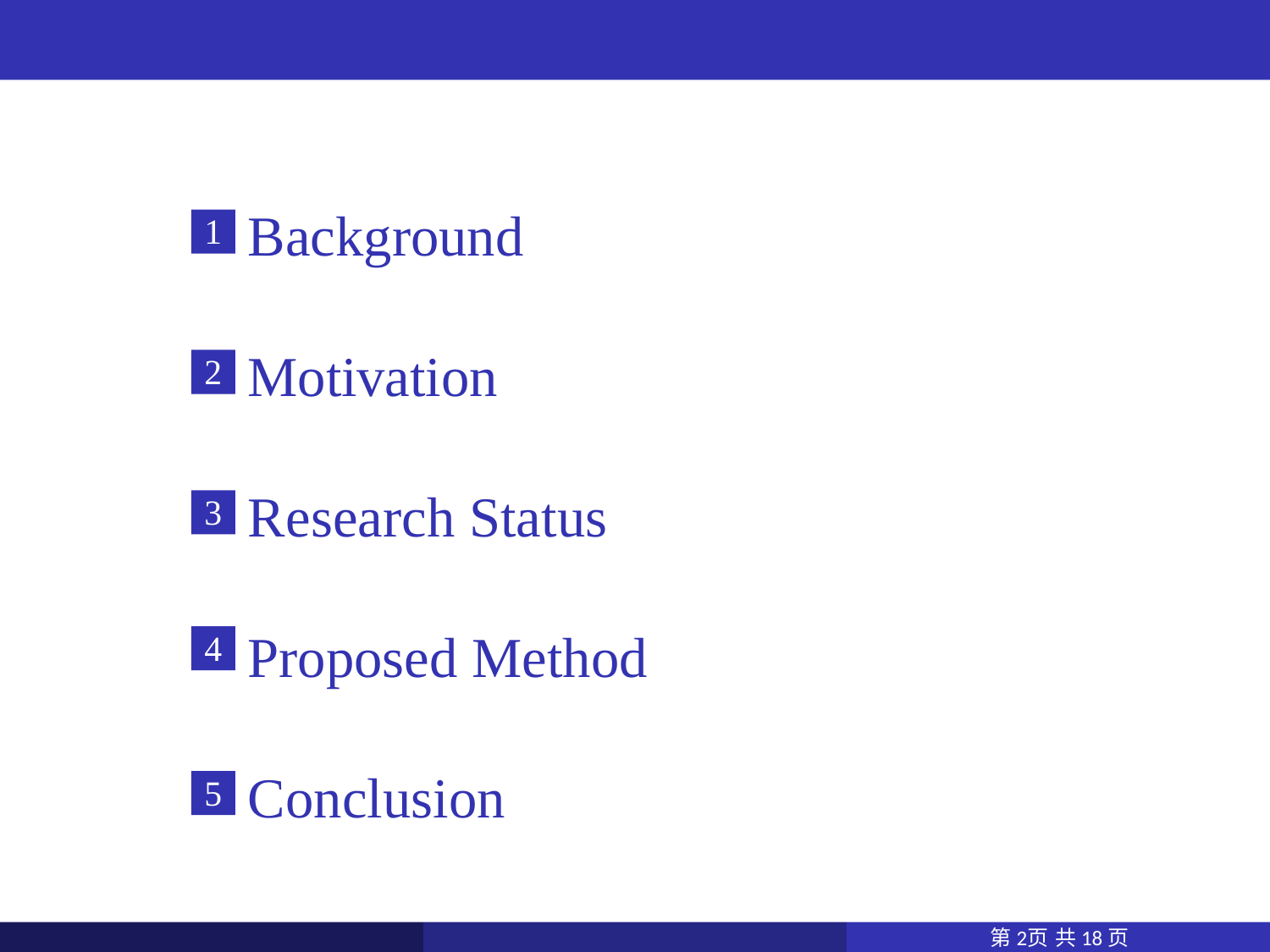

#
Background
1

Motivation
2

Research Status
3

Proposed Method
4

Conclusion
5

第2页 共18页